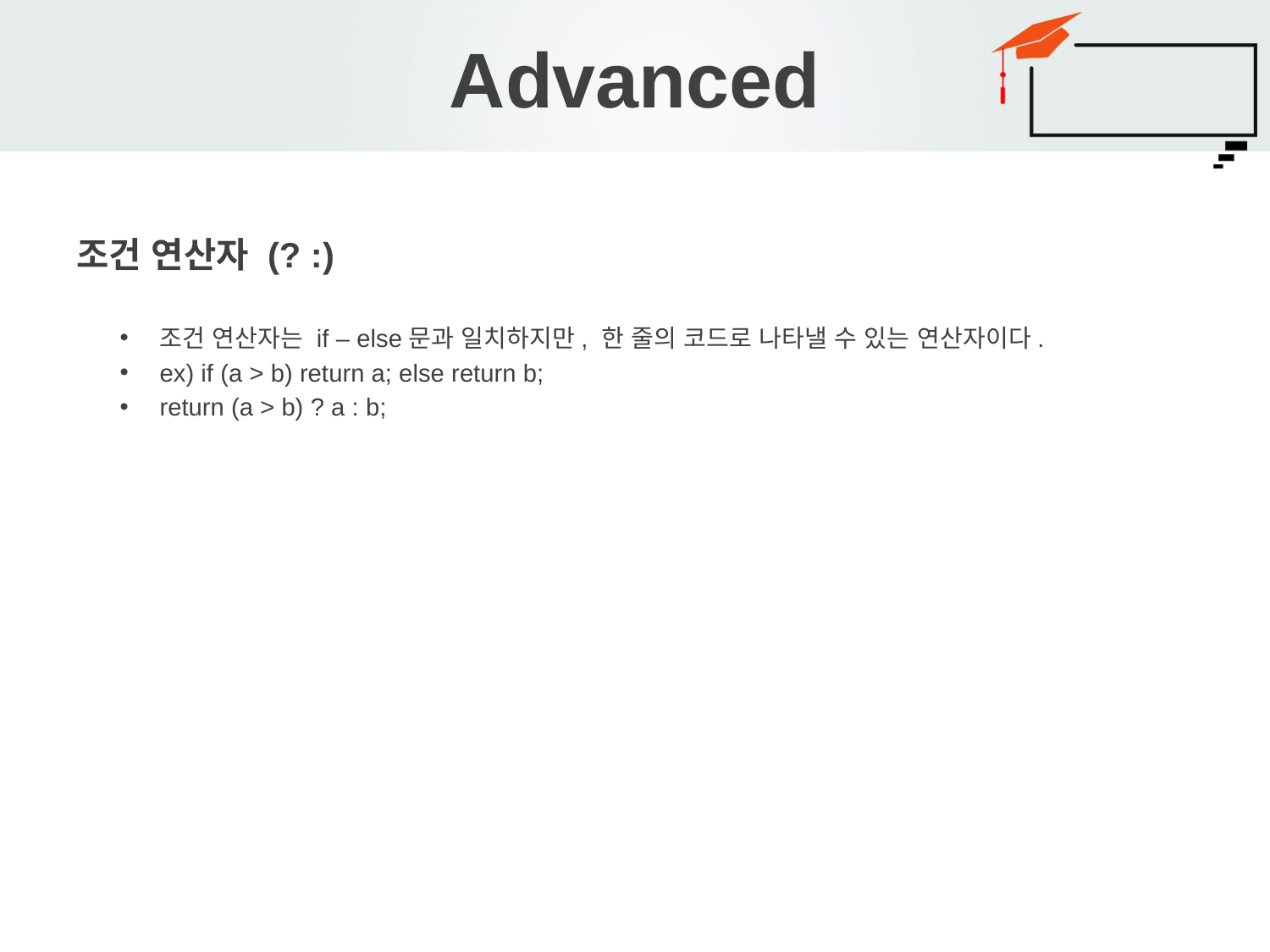

# Advanced
조건 연산자 (? :)
조건 연산자는 if – else문과 일치하지만, 한 줄의 코드로 나타낼 수 있는 연산자이다.
ex) if (a > b) return a; else return b;
return (a > b) ? a : b;